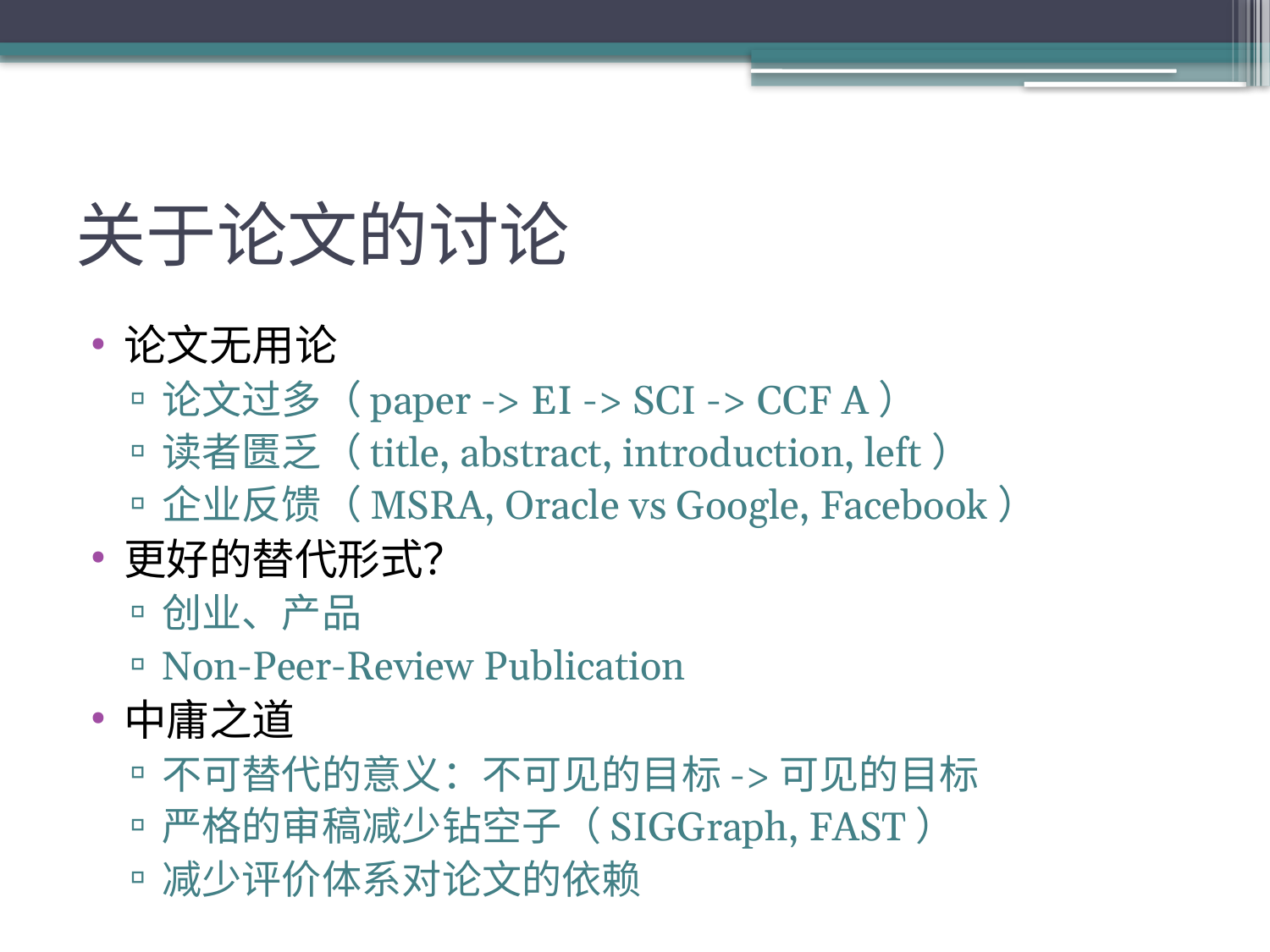

# 关于论文的讨论
论文无用论
论文过多（paper -> EI -> SCI -> CCF A）
读者匮乏（title, abstract, introduction, left）
企业反馈（MSRA, Oracle vs Google, Facebook）
更好的替代形式？
创业、产品
Non-Peer-Review Publication
中庸之道
不可替代的意义：不可见的目标->可见的目标
严格的审稿减少钻空子（SIGGraph, FAST）
减少评价体系对论文的依赖